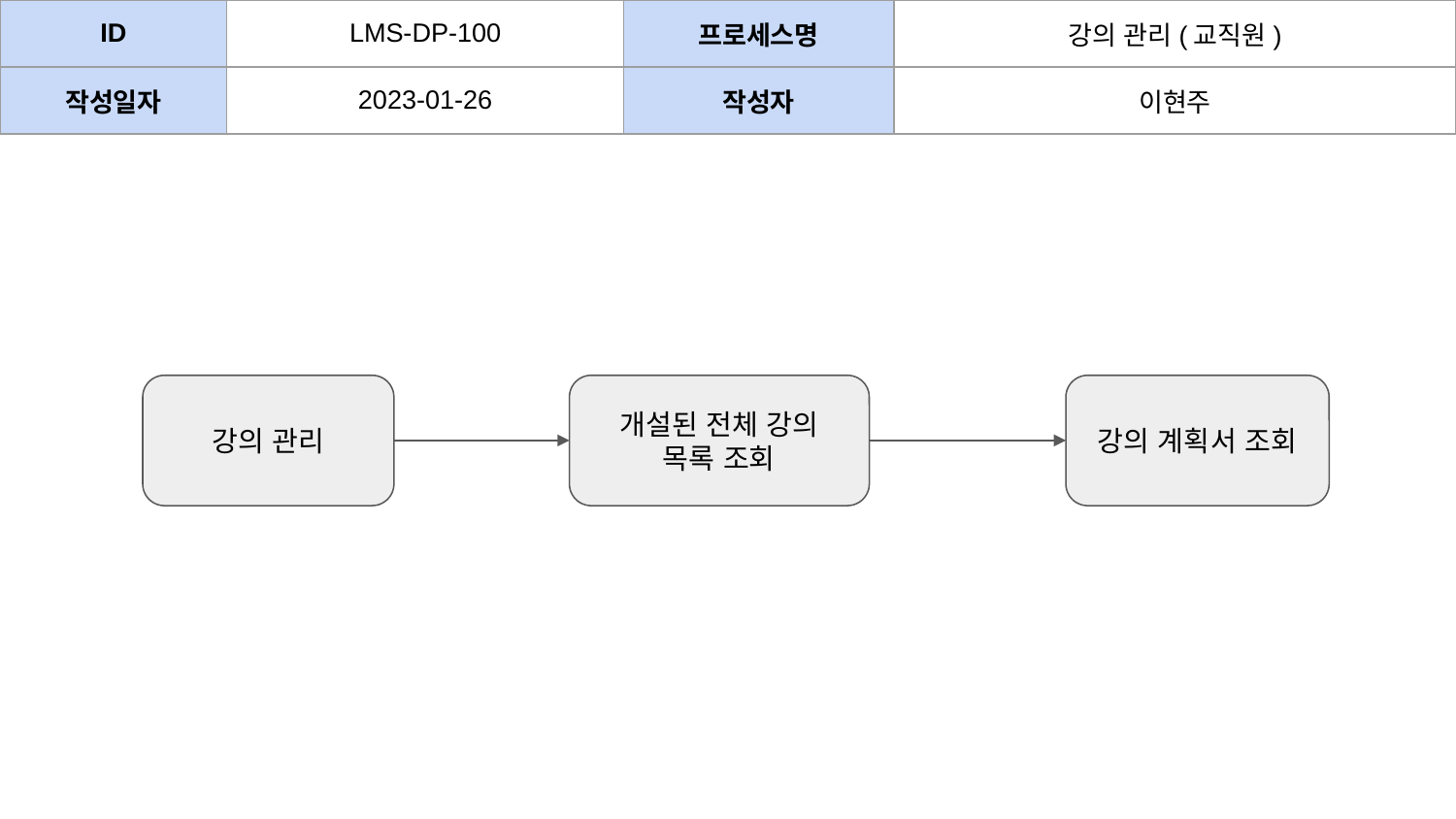

| ID | LMS-DP-100 | 프로세스명 | 강의 관리(교직원) |  |  |
| --- | --- | --- | --- | --- | --- |
| 작성일자 | 2023-01-26 | 작성자 | 이현주 |  |  |
강의 관리
개설된 전체 강의 목록 조회
강의 계획서 조회